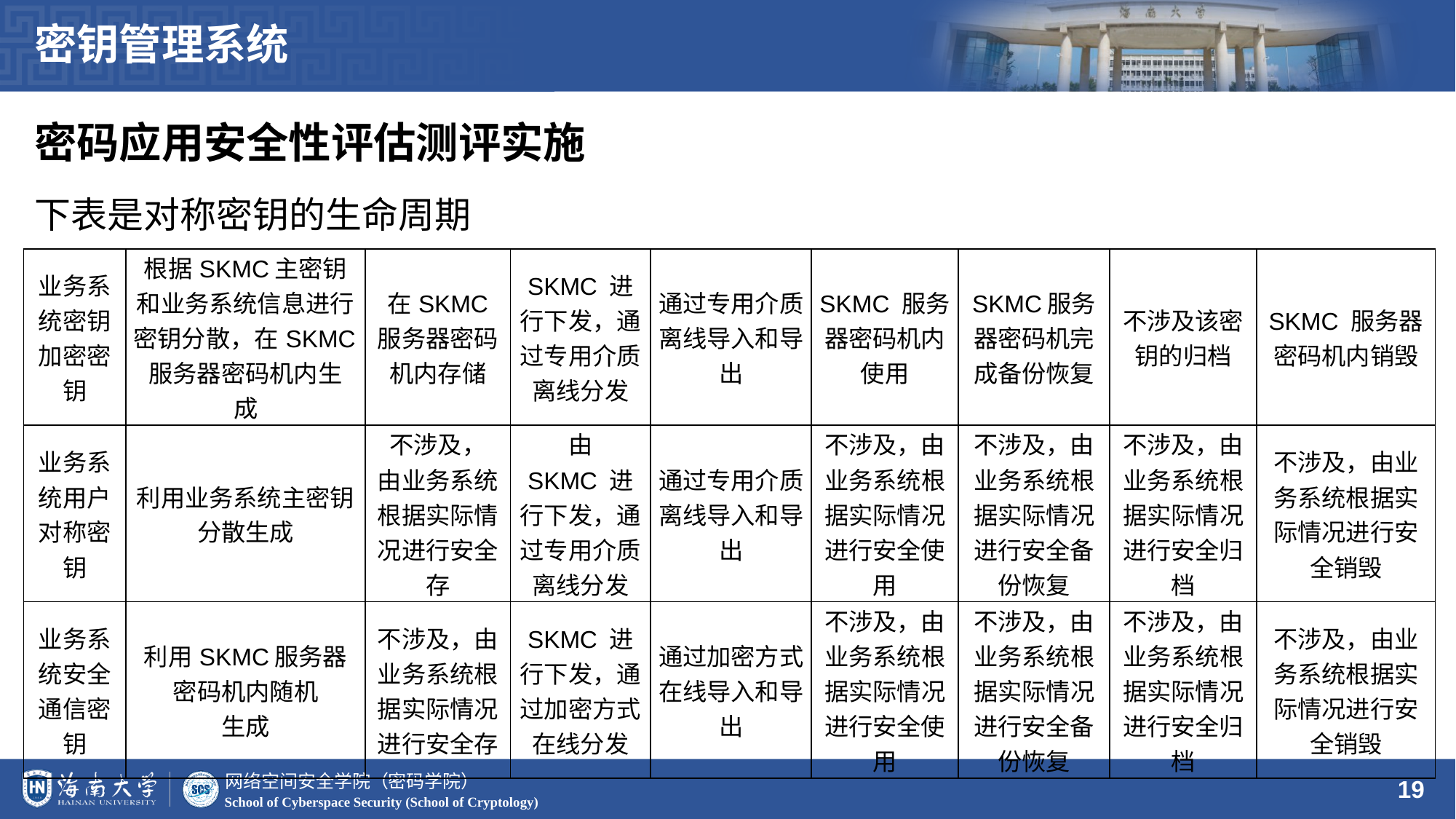

密钥管理系统

密码应用安全性评估测评实施

下表是对称密钥的生命周期

| 业务系统密钥加密密钥 | 根据SKMC主密钥和业务系统信息进行密钥分散，在SKMC服务器密码机内生 成 | 在SKMC 服务器密码机内存储 | SKMC 进行下发，通过专用介质离线分发 | 通过专用介质离线导入和导出 | SKMC 服务器密码机内使用 | SKMC服务器密码机完成备份恢复 | 不涉及该密钥的归档 | SKMC 服务器密码机内销毁 |
| --- | --- | --- | --- | --- | --- | --- | --- | --- |
| 业务系统用户对称密钥 | 利用业务系统主密钥分散生成 | 不涉及， 由业务系统根据实际情况进行安全存 | 由 SKMC 进行下发，通过专用介质离线分发 | 通过专用介质离线导入和导出 | 不涉及，由业务系统根据实际情况进行安全使用 | 不涉及，由业务系统根据实际情况进行安全备份恢复 | 不涉及，由业务系统根据实际情况进行安全归档 | 不涉及，由业务系统根据实际情况进行安全销毁 |
| 业务系统安全通信密钥 | 利用SKMC服务器密码机内随机 生成 | 不涉及，由业务系统根据实际情况进行安全存 | SKMC 进行下发，通过加密方式在线分发 | 通过加密方式在线导入和导出 | 不涉及，由业务系统根据实际情况进行安全使用 | 不涉及，由业务系统根据实际情况进行安全备份恢复 | 不涉及，由业务系统根据实际情况进行安全归档 | 不涉及，由业务系统根据实际情况进行安全销毁 |
19